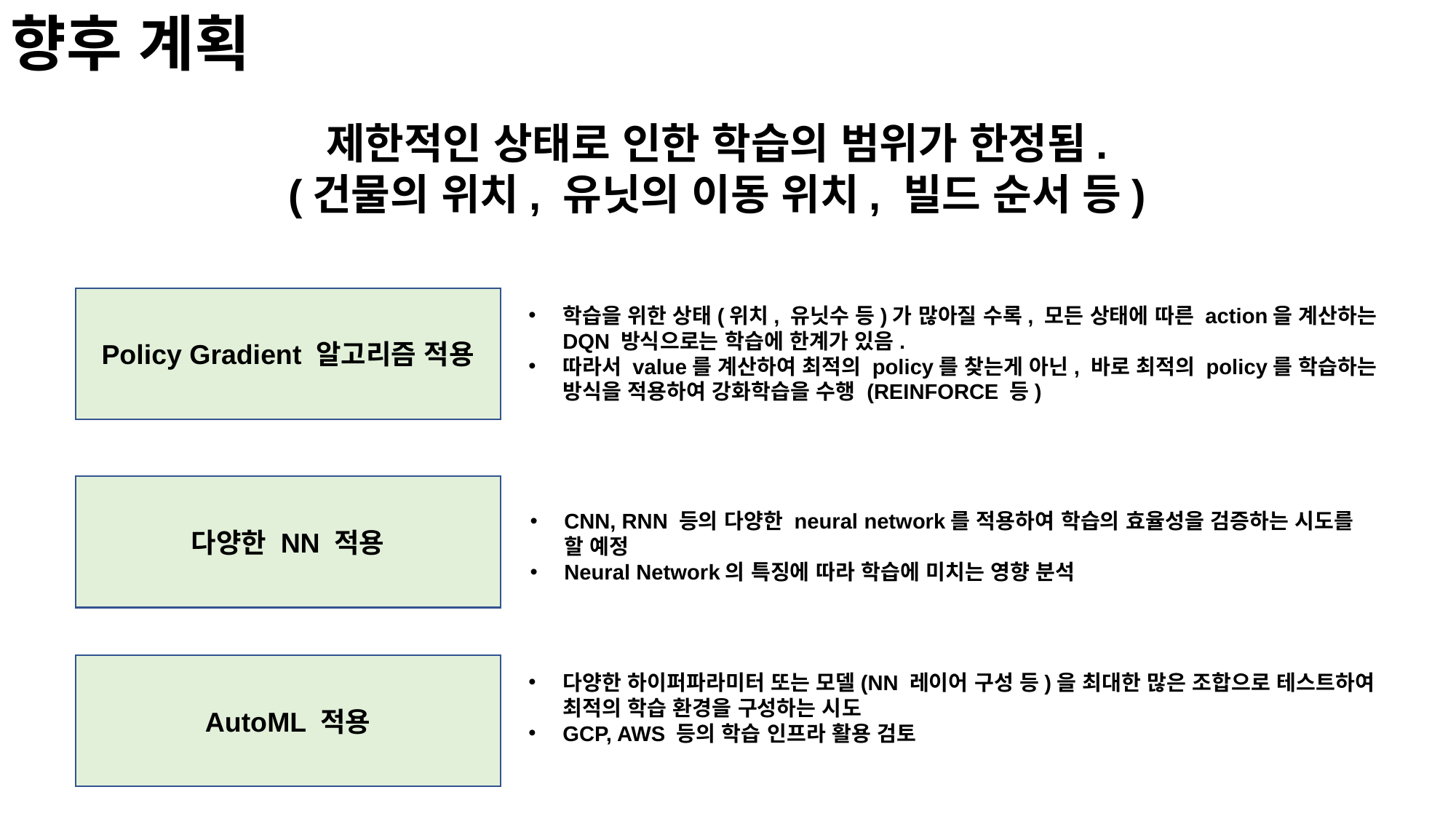

향후 계획
제한적인 상태로 인한 학습의 범위가 한정됨.
(건물의 위치, 유닛의 이동 위치, 빌드 순서 등)
Policy Gradient 알고리즘 적용
학습을 위한 상태(위치, 유닛수 등)가 많아질 수록, 모든 상태에 따른 action을 계산하는 DQN 방식으로는 학습에 한계가 있음.
따라서 value를 계산하여 최적의 policy를 찾는게 아닌, 바로 최적의 policy를 학습하는 방식을 적용하여 강화학습을 수행 (REINFORCE 등)
다양한 NN 적용
CNN, RNN 등의 다양한 neural network를 적용하여 학습의 효율성을 검증하는 시도를 할 예정
Neural Network의 특징에 따라 학습에 미치는 영향 분석
AutoML 적용
다양한 하이퍼파라미터 또는 모델(NN 레이어 구성 등)을 최대한 많은 조합으로 테스트하여 최적의 학습 환경을 구성하는 시도
GCP, AWS 등의 학습 인프라 활용 검토